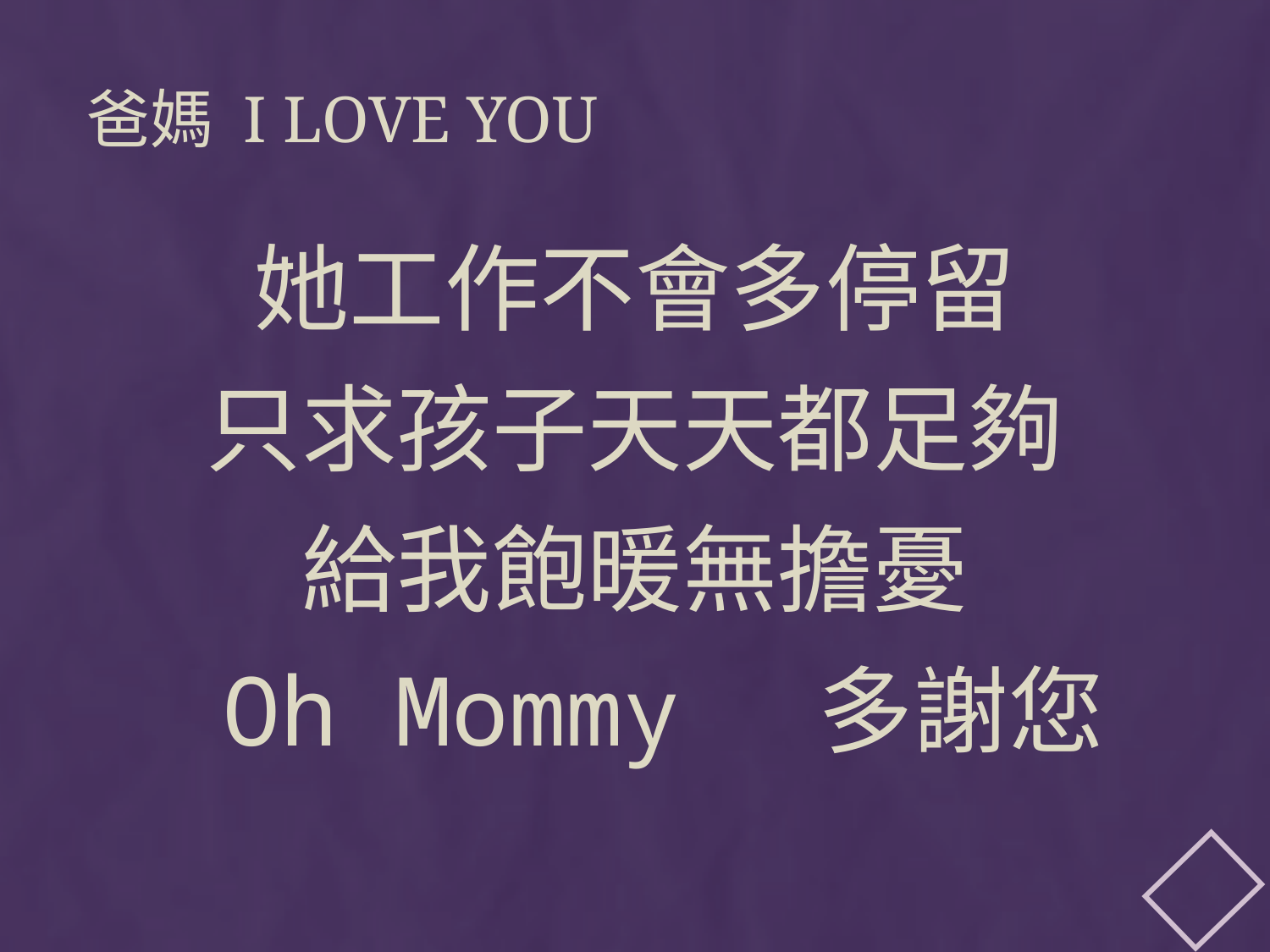

# 爸媽 I love you
她工作不會多停留
只求孩子天天都足夠
給我飽暖無擔憂
 Oh Mommy  多謝您